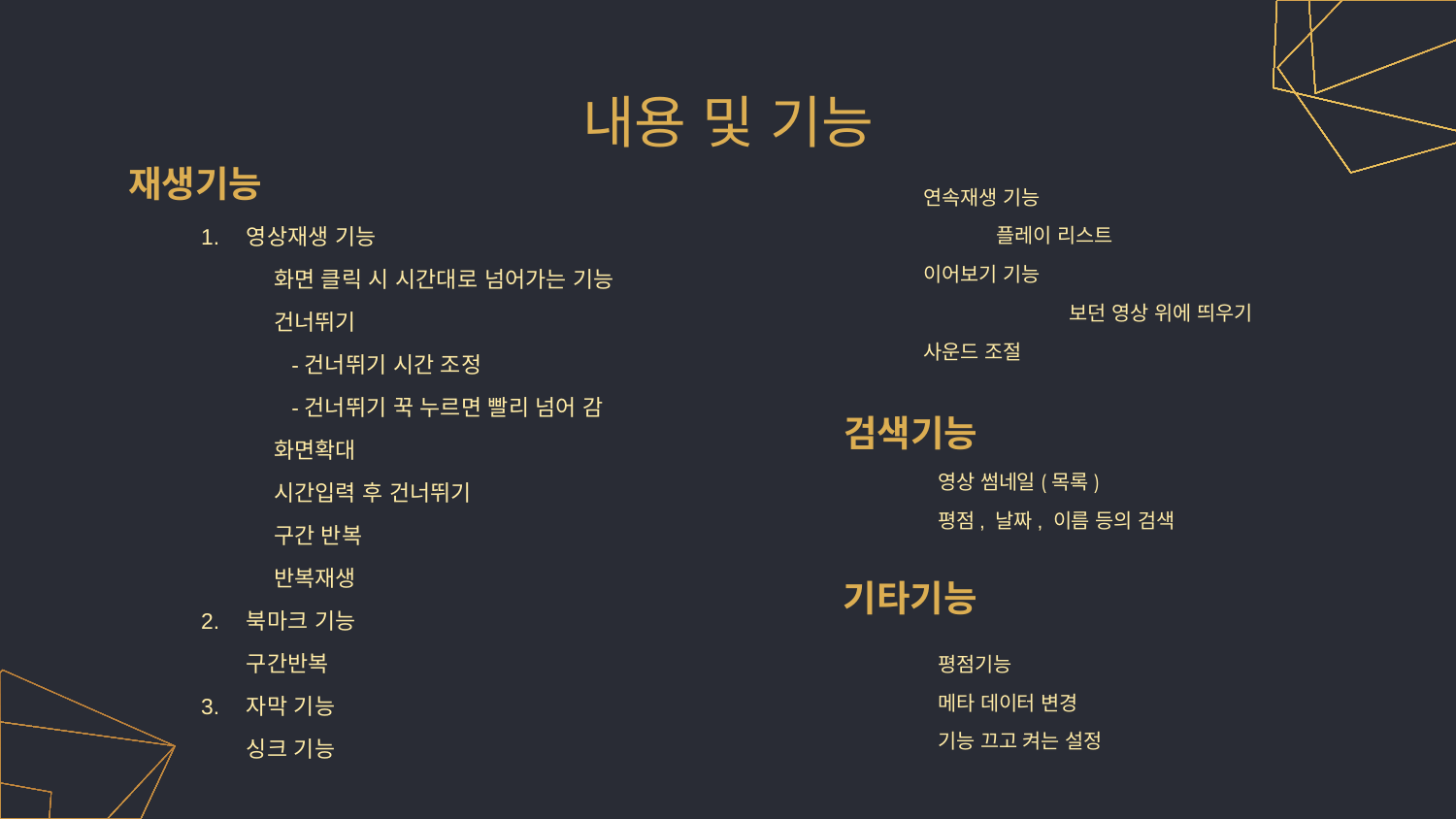

# 내용 및 기능
재생기능
연속재생 기능
플레이 리스트
이어보기 기능
	보던 영상 위에 띄우기
사운드 조절
영상재생 기능
화면 클릭 시 시간대로 넘어가는 기능
건너뛰기
  -건너뛰기 시간 조정
  -건너뛰기 꾹 누르면 빨리 넘어 감
화면확대
시간입력 후 건너뛰기
구간 반복
반복재생
북마크 기능
구간반복
자막 기능
싱크 기능
검색기능
영상 썸네일(목록)
평점, 날짜, 이름 등의 검색

기타기능
평점기능
메타 데이터 변경
기능 끄고 켜는 설정